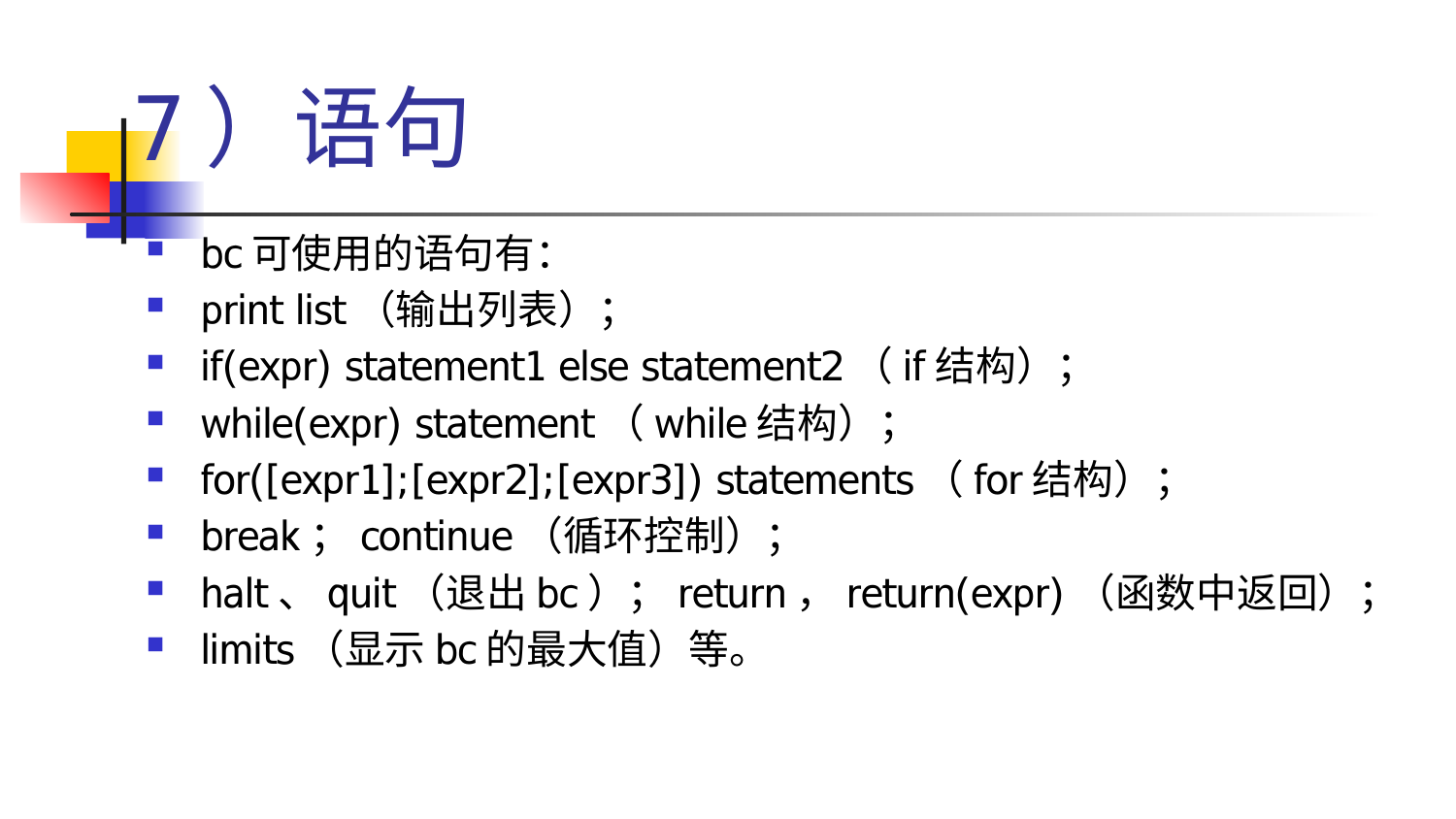

# 7）语句
bc可使用的语句有：
print list（输出列表）；
if(expr) statement1 else statement2（if结构）；
while(expr) statement（while结构）；
for([expr1];[expr2];[expr3]) statements（for结构）；
break；continue（循环控制）；
halt、quit（退出bc）；return，return(expr)（函数中返回）；
limits（显示bc的最大值）等。